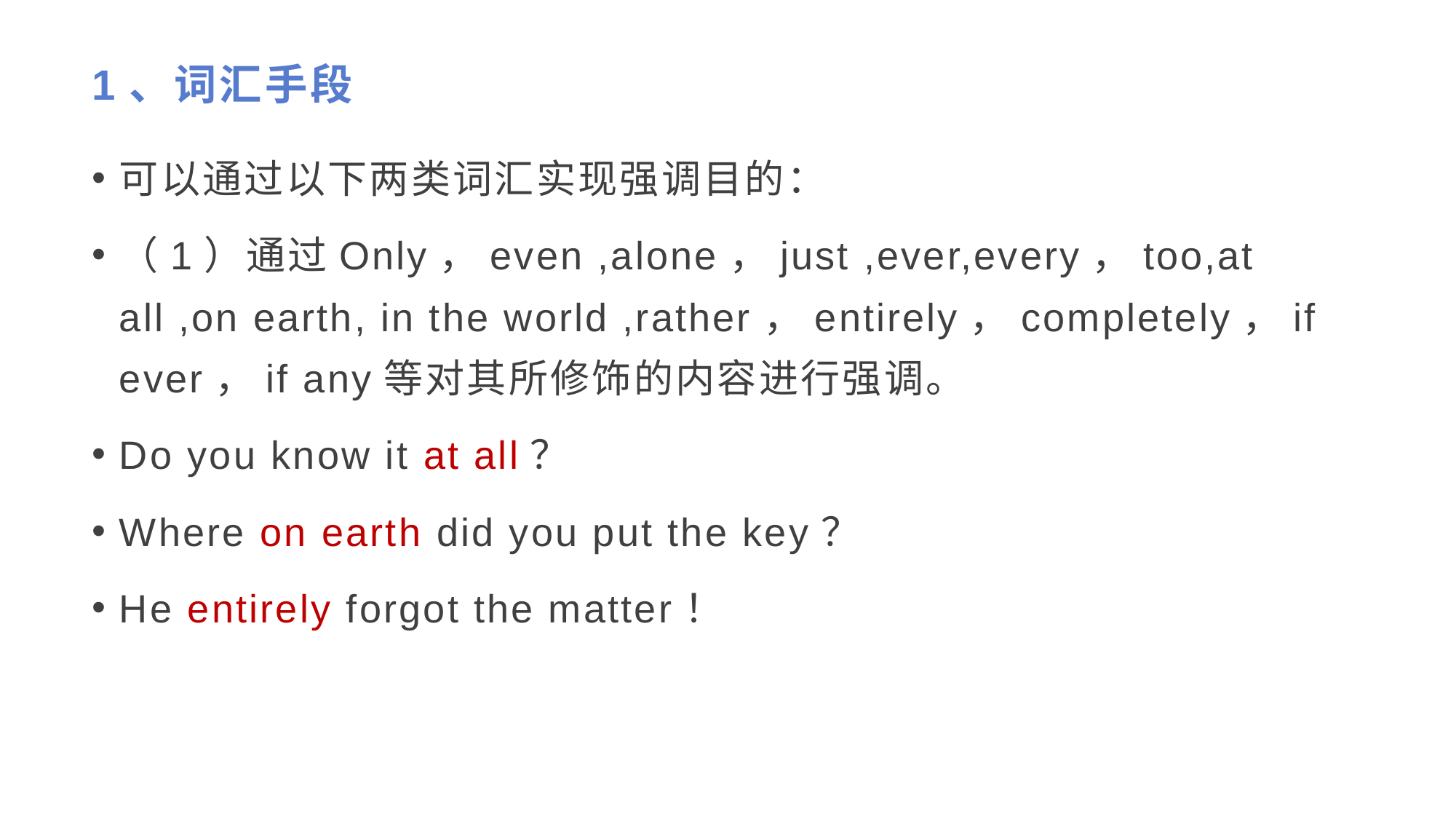

# 1、词汇手段
可以通过以下两类词汇实现强调目的：
（1）通过Only，even ,alone，just ,ever,every，too,at all ,on earth, in the world ,rather，entirely，completely，if ever，if any等对其所修饰的内容进行强调。
Do you know it at all？
Where on earth did you put the key？
He entirely forgot the matter！